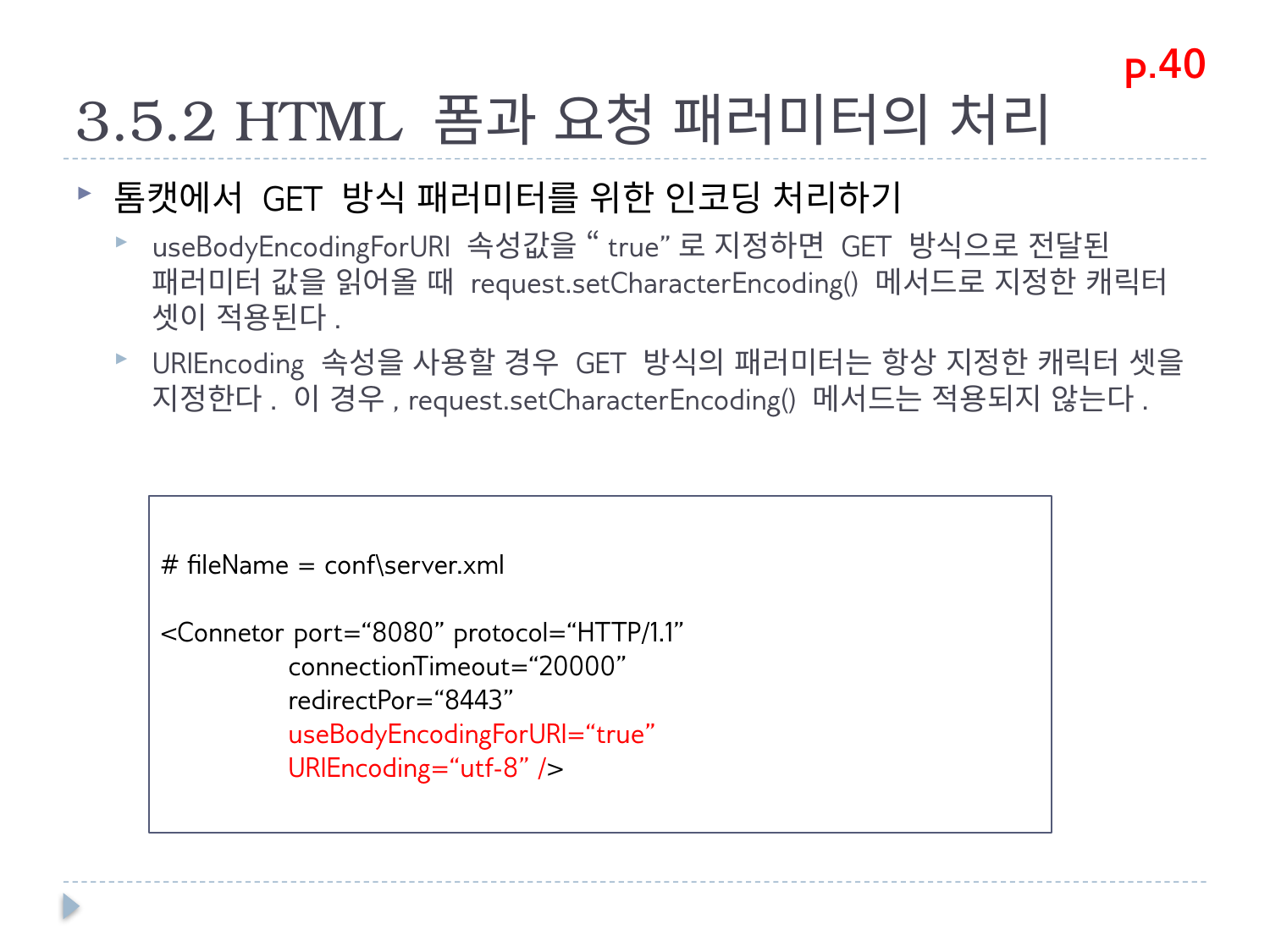

# 3.5.2 HTML 폼과 요청 패러미터의 처리
p.40
톰캣에서 GET 방식 패러미터를 위한 인코딩 처리하기
useBodyEncodingForURI 속성값을 “true”로 지정하면 GET 방식으로 전달된 패러미터 값을 읽어올 때 request.setCharacterEncoding() 메서드로 지정한 캐릭터 셋이 적용된다.
URIEncoding 속성을 사용할 경우 GET 방식의 패러미터는 항상 지정한 캐릭터 셋을 지정한다. 이 경우, request.setCharacterEncoding() 메서드는 적용되지 않는다.
# fileName = conf\server.xml

<Connetor port=“8080” protocol=“HTTP/1.1”
	connectionTimeout=“20000”
	redirectPor=“8443”
	useBodyEncodingForURI=“true”
	URIEncoding=“utf-8” />